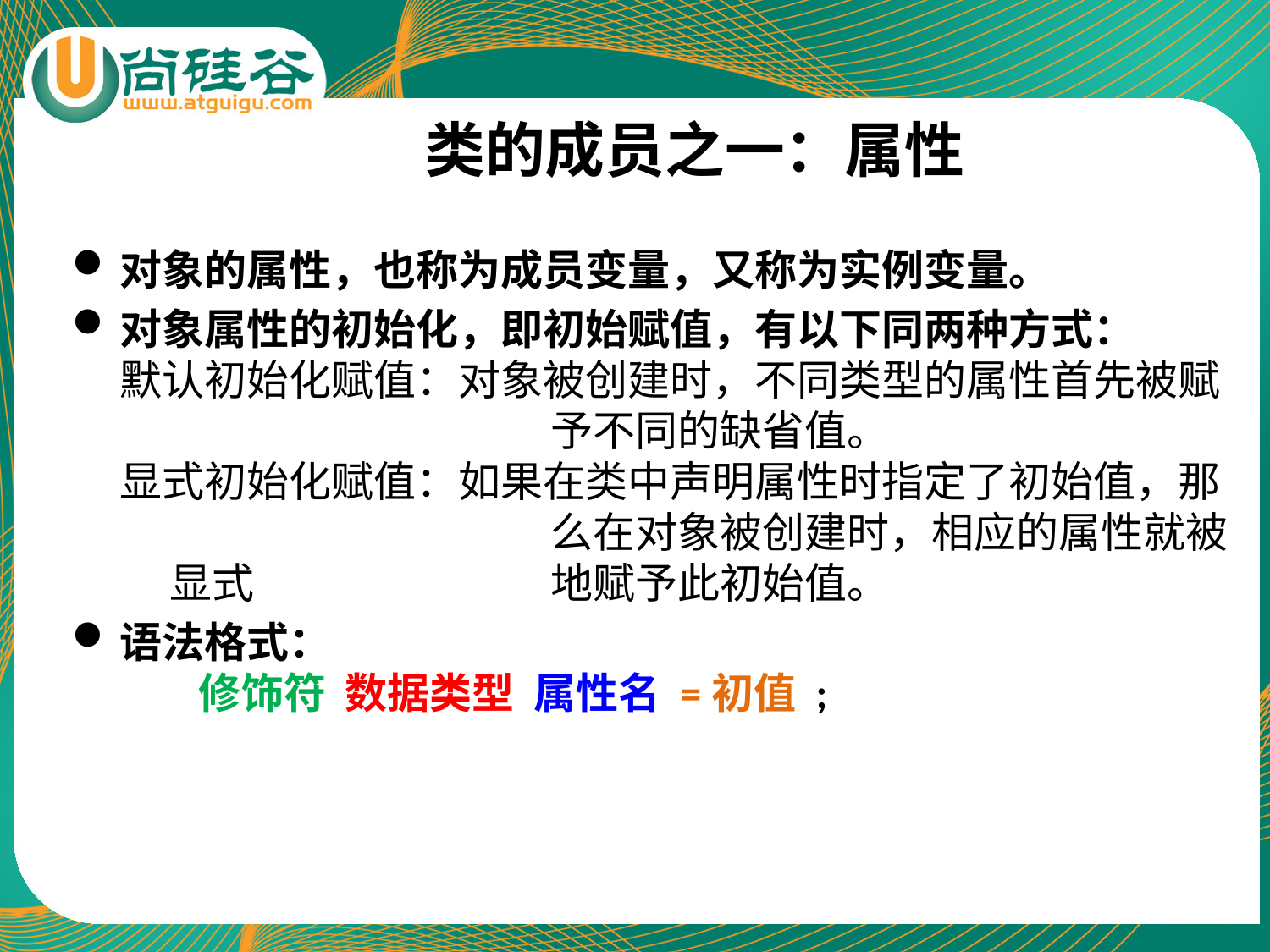

# 类的成员之一：属性

对象的属性，也称为成员变量，又称为实例变量。
对象属性的初始化，即初始赋值，有以下同两种方式：
默认初始化赋值：对象被创建时，不同类型的属性首先被赋			予不同的缺省值。
显式初始化赋值：如果在类中声明属性时指定了初始值，那			么在对象被创建时，相应的属性就被显式			地赋予此初始值。
语法格式：
修饰符  数据类型  属性名 =初值 ;